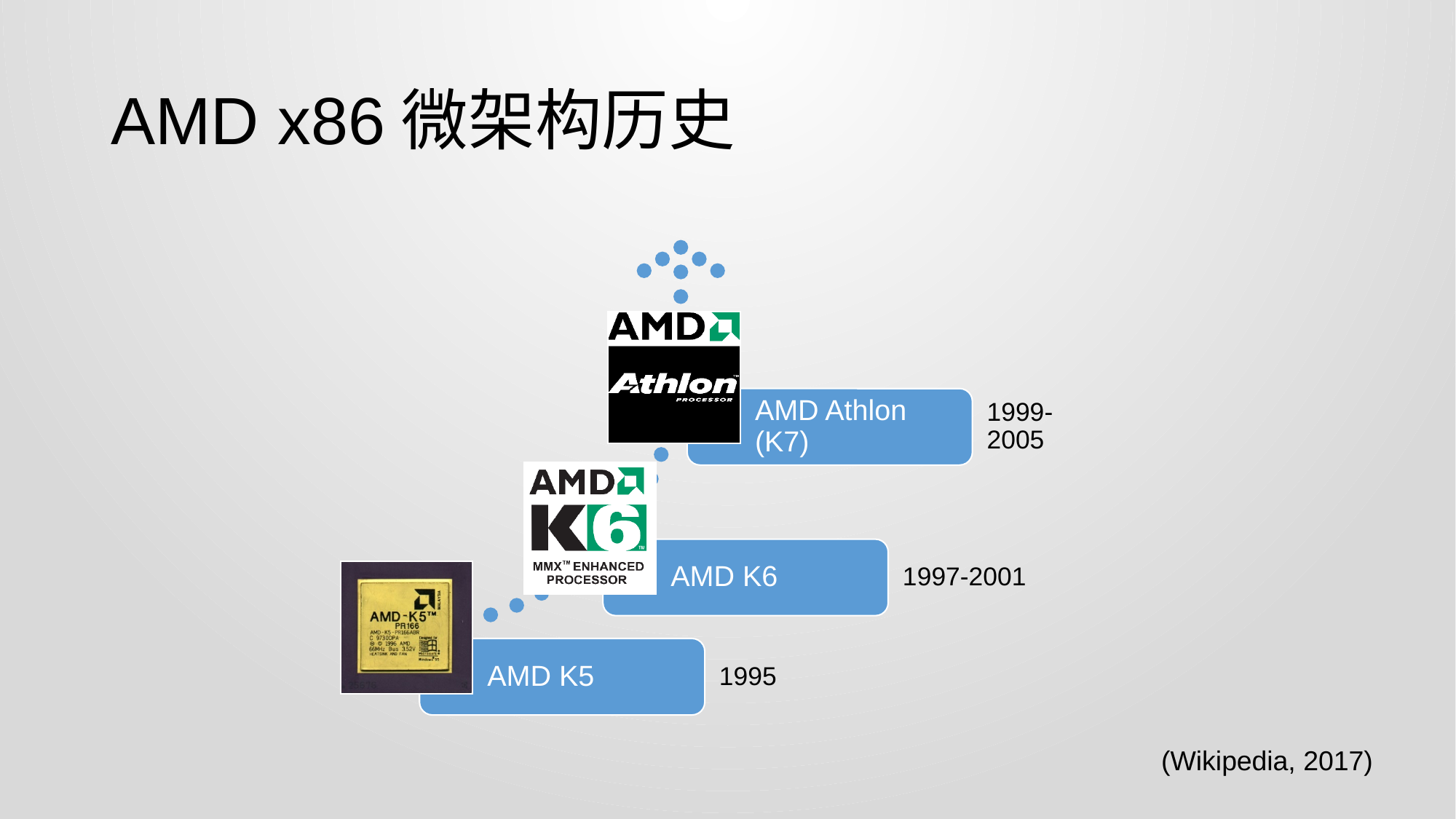

# AMD x86微架构历史
AMD K5
1995
AMD K6
1997-2001
AMD Athlon (K7)
1999-2005
 (Wikipedia, 2017)